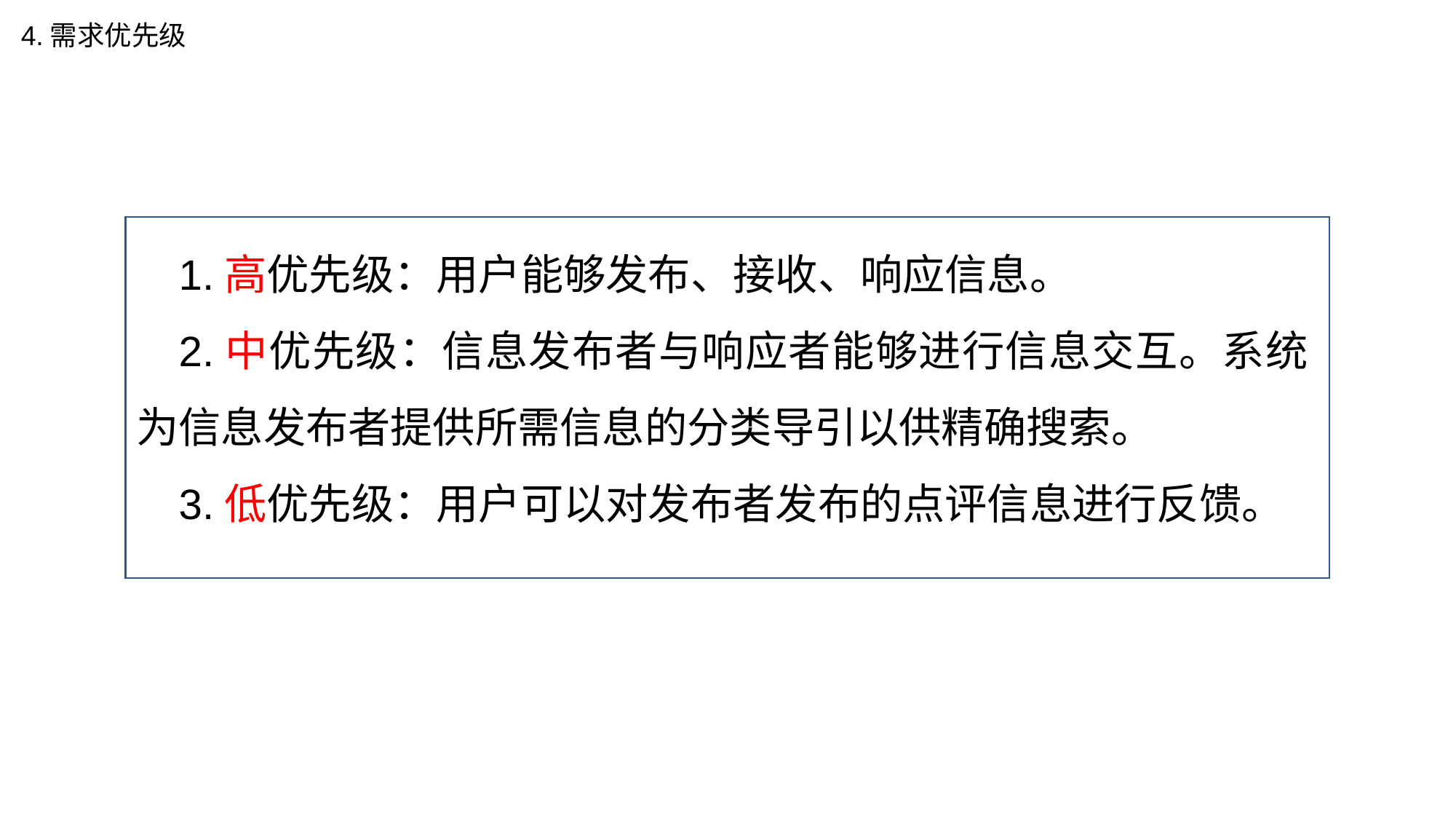

4.需求优先级
1.高优先级：用户能够发布、接收、响应信息。
2.中优先级：信息发布者与响应者能够进行信息交互。系统为信息发布者提供所需信息的分类导引以供精确搜索。
3.低优先级：用户可以对发布者发布的点评信息进行反馈。